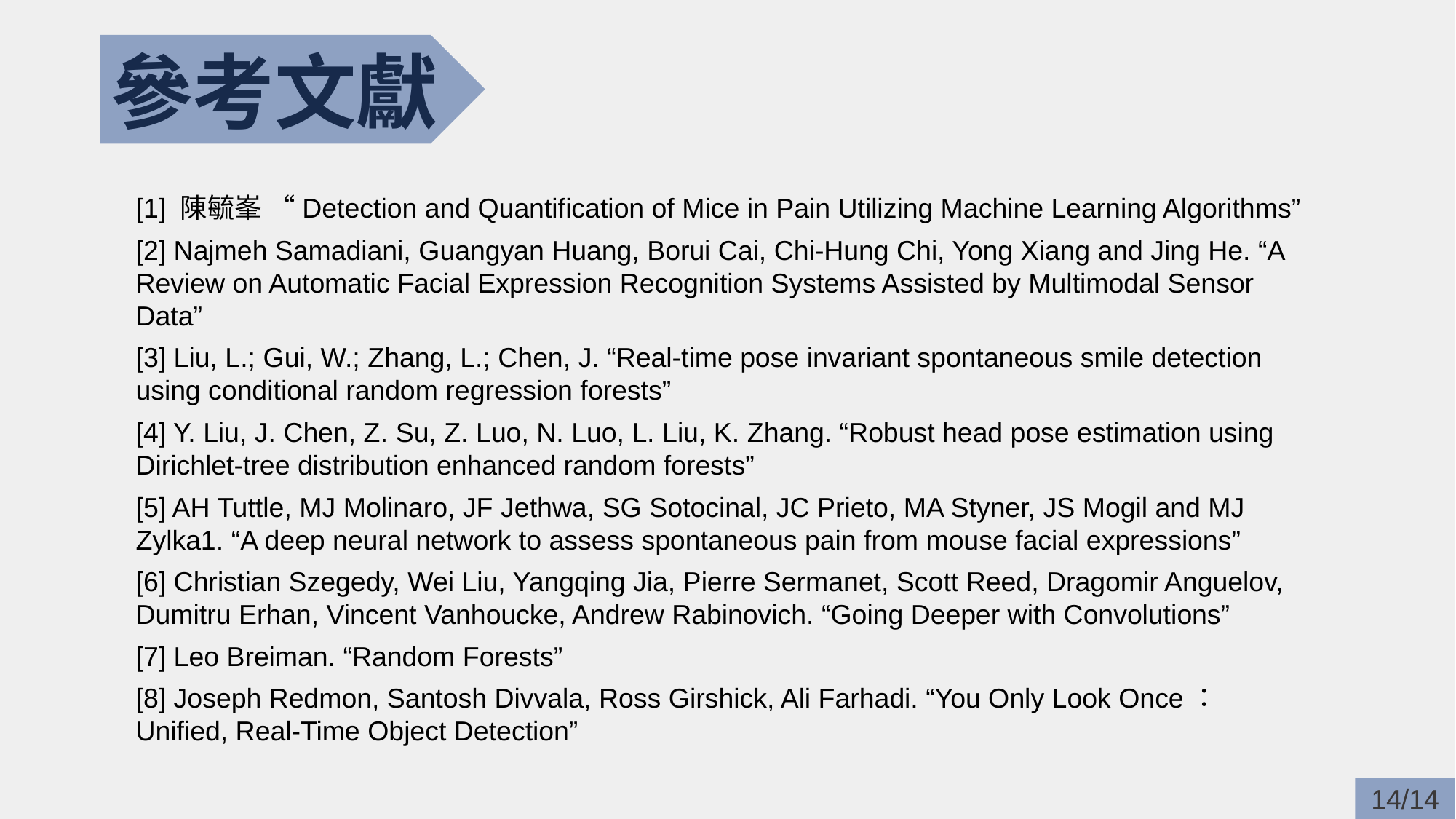

參考文獻

[1] 陳毓峯 “Detection and Quantification of Mice in Pain Utilizing Machine Learning Algorithms”
[2] Najmeh Samadiani, Guangyan Huang, Borui Cai, Chi-Hung Chi, Yong Xiang and Jing He. “A Review on Automatic Facial Expression Recognition Systems Assisted by Multimodal Sensor Data”
[3] Liu, L.; Gui, W.; Zhang, L.; Chen, J. “Real-time pose invariant spontaneous smile detection using conditional random regression forests”
[4] Y. Liu, J. Chen, Z. Su, Z. Luo, N. Luo, L. Liu, K. Zhang. “Robust head pose estimation using Dirichlet-tree distribution enhanced random forests”
[5] AH Tuttle, MJ Molinaro, JF Jethwa, SG Sotocinal, JC Prieto, MA Styner, JS Mogil and MJ Zylka1. “A deep neural network to assess spontaneous pain from mouse facial expressions”
[6] Christian Szegedy, Wei Liu, Yangqing Jia, Pierre Sermanet, Scott Reed, Dragomir Anguelov, Dumitru Erhan, Vincent Vanhoucke, Andrew Rabinovich. “Going Deeper with Convolutions”
[7] Leo Breiman. “Random Forests”
[8] Joseph Redmon, Santosh Divvala, Ross Girshick, Ali Farhadi. “You Only Look Once： Unified, Real-Time Object Detection”
14/14